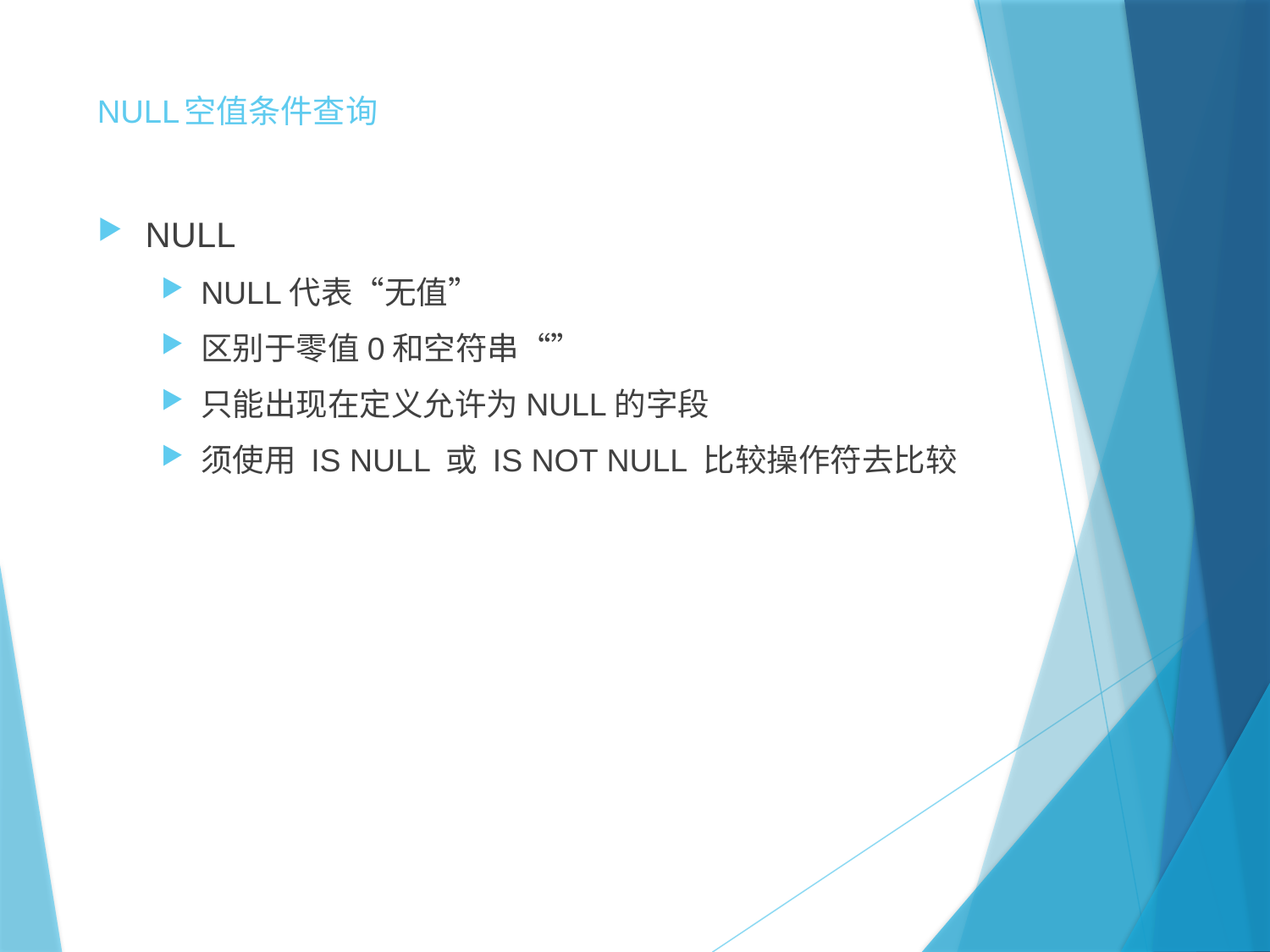

# NULL空值条件查询
NULL
NULL代表“无值”
区别于零值0和空符串“”
只能出现在定义允许为NULL的字段
须使用 IS NULL 或 IS NOT NULL 比较操作符去比较